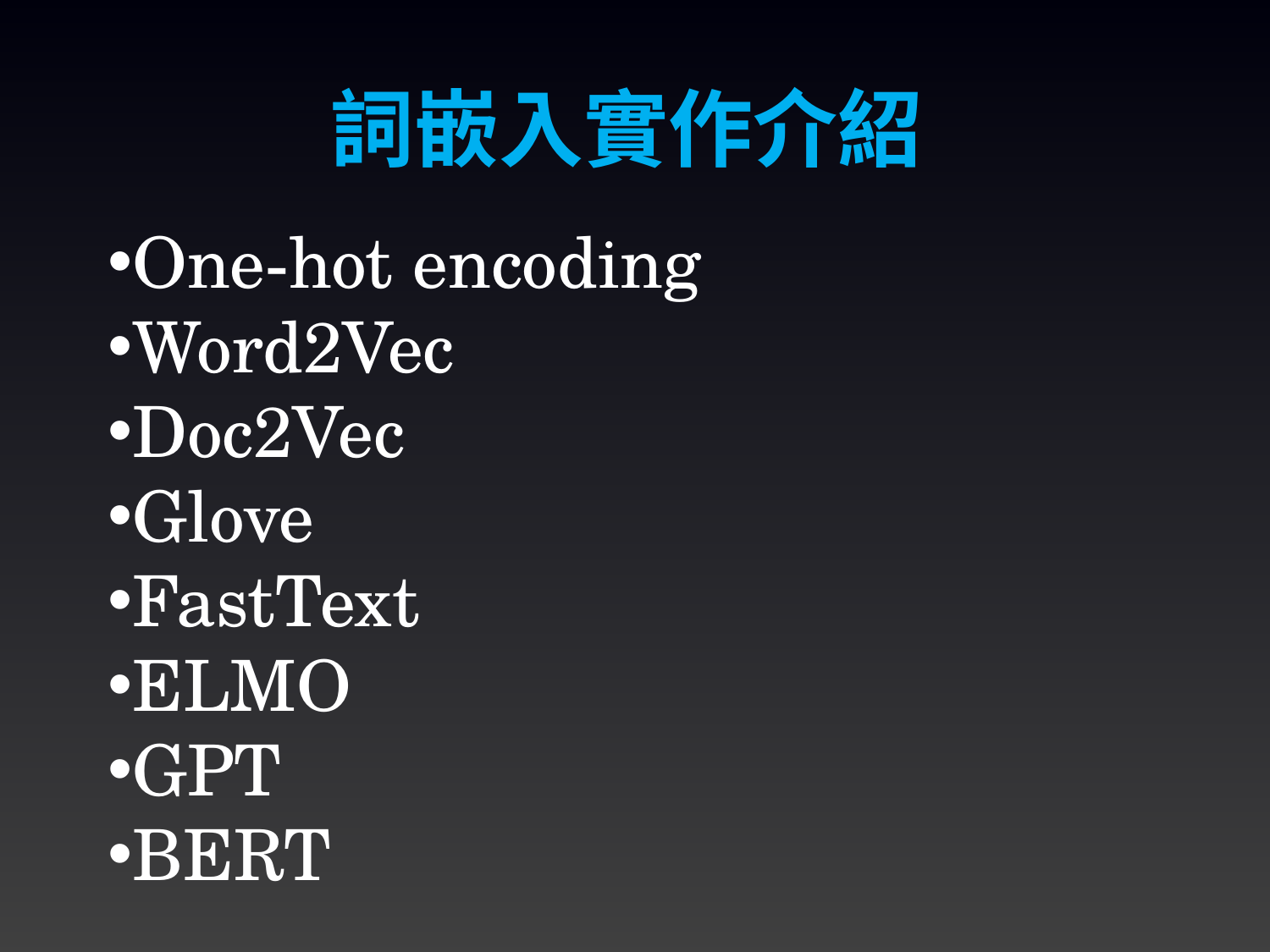

詞嵌入實作介紹
One-hot encoding
Word2Vec
Doc2Vec
Glove
FastText
ELMO
GPT
BERT